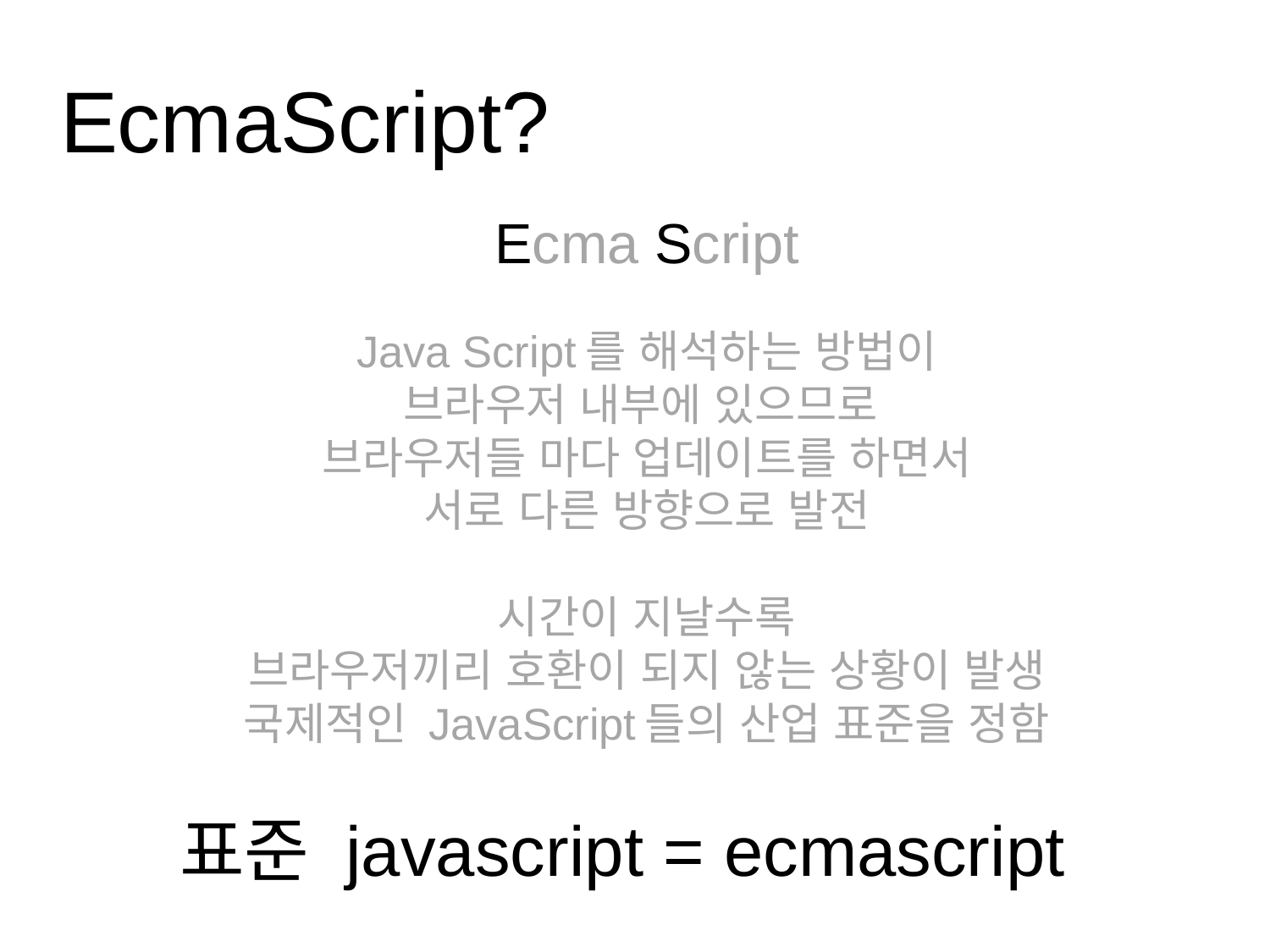

# EcmaScript?
Ecma Script
Java Script를 해석하는 방법이
브라우저 내부에 있으므로
브라우저들 마다 업데이트를 하면서
서로 다른 방향으로 발전

시간이 지날수록
브라우저끼리 호환이 되지 않는 상황이 발생
국제적인 JavaScript들의 산업 표준을 정함
표준 javascript = ecmascript